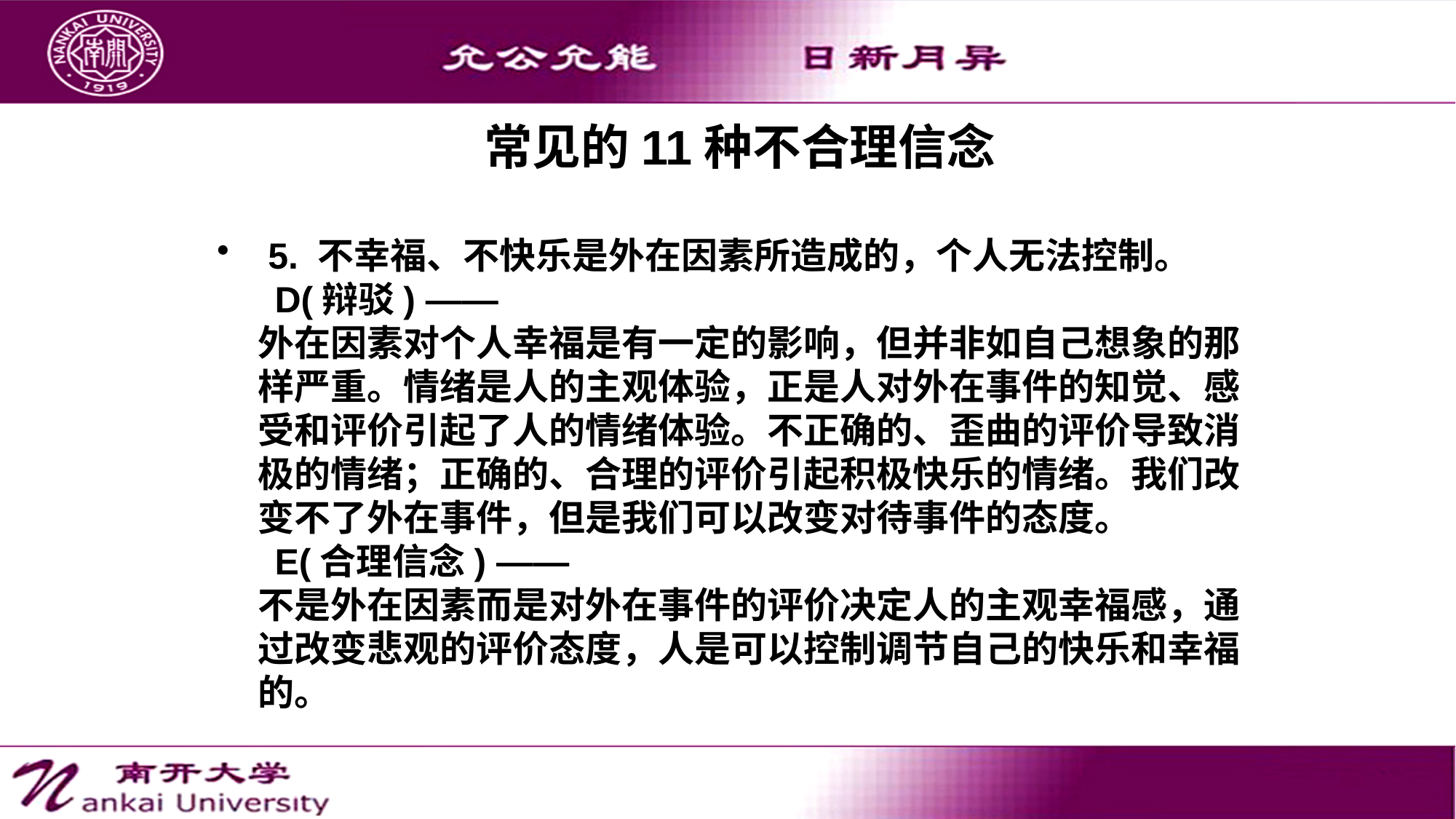

# 常见的11种不合理信念
 5. 不幸福、不快乐是外在因素所造成的，个人无法控制。
 D(辩驳) ——
外在因素对个人幸福是有一定的影响，但并非如自己想象的那样严重。情绪是人的主观体验，正是人对外在事件的知觉、感受和评价引起了人的情绪体验。不正确的、歪曲的评价导致消极的情绪；正确的、合理的评价引起积极快乐的情绪。我们改变不了外在事件，但是我们可以改变对待事件的态度。
 E(合理信念) ——
不是外在因素而是对外在事件的评价决定人的主观幸福感，通过改变悲观的评价态度，人是可以控制调节自己的快乐和幸福的。